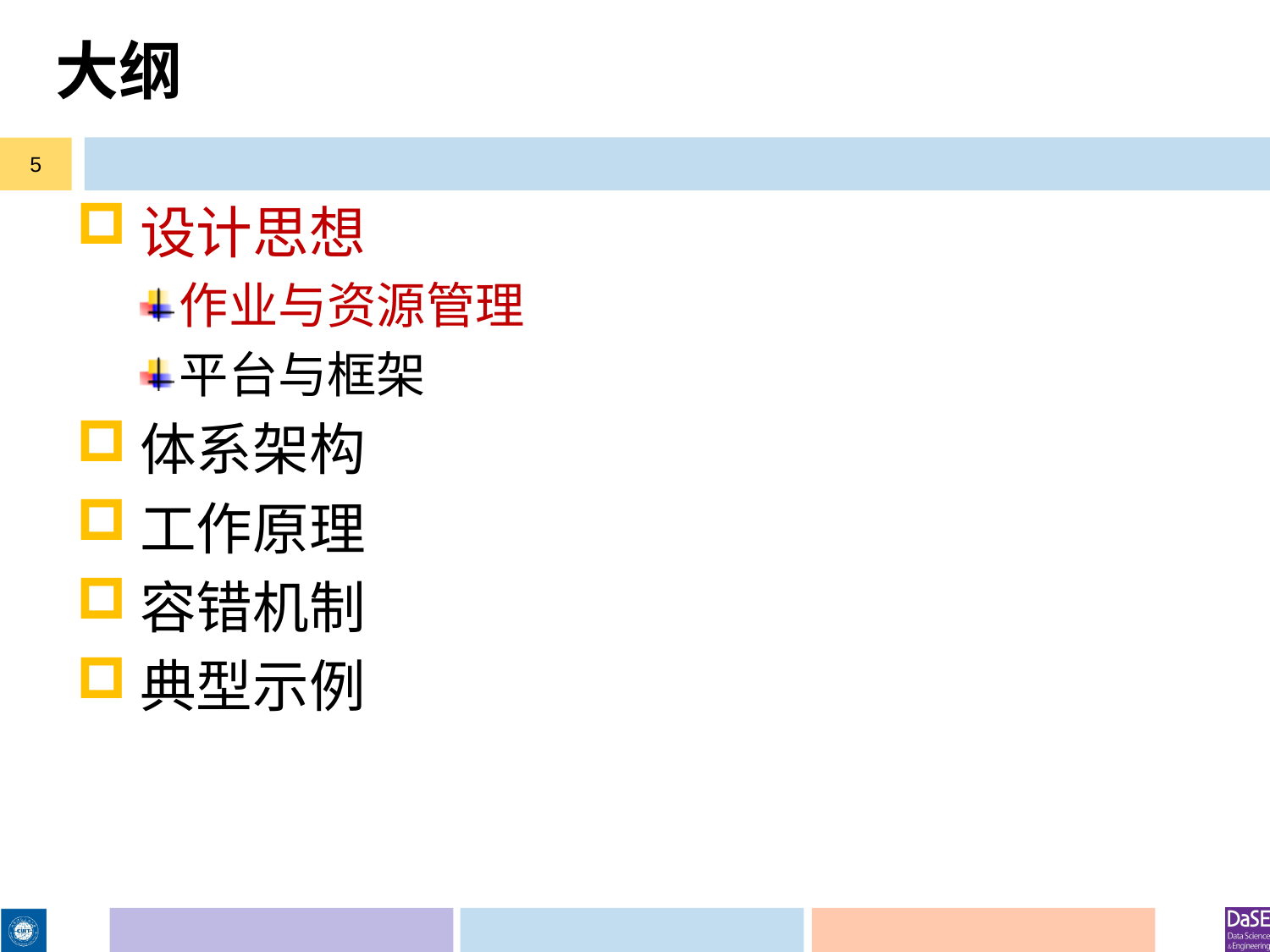

# 大纲
5
设计思想
作业与资源管理
平台与框架
体系架构
工作原理
容错机制
典型示例